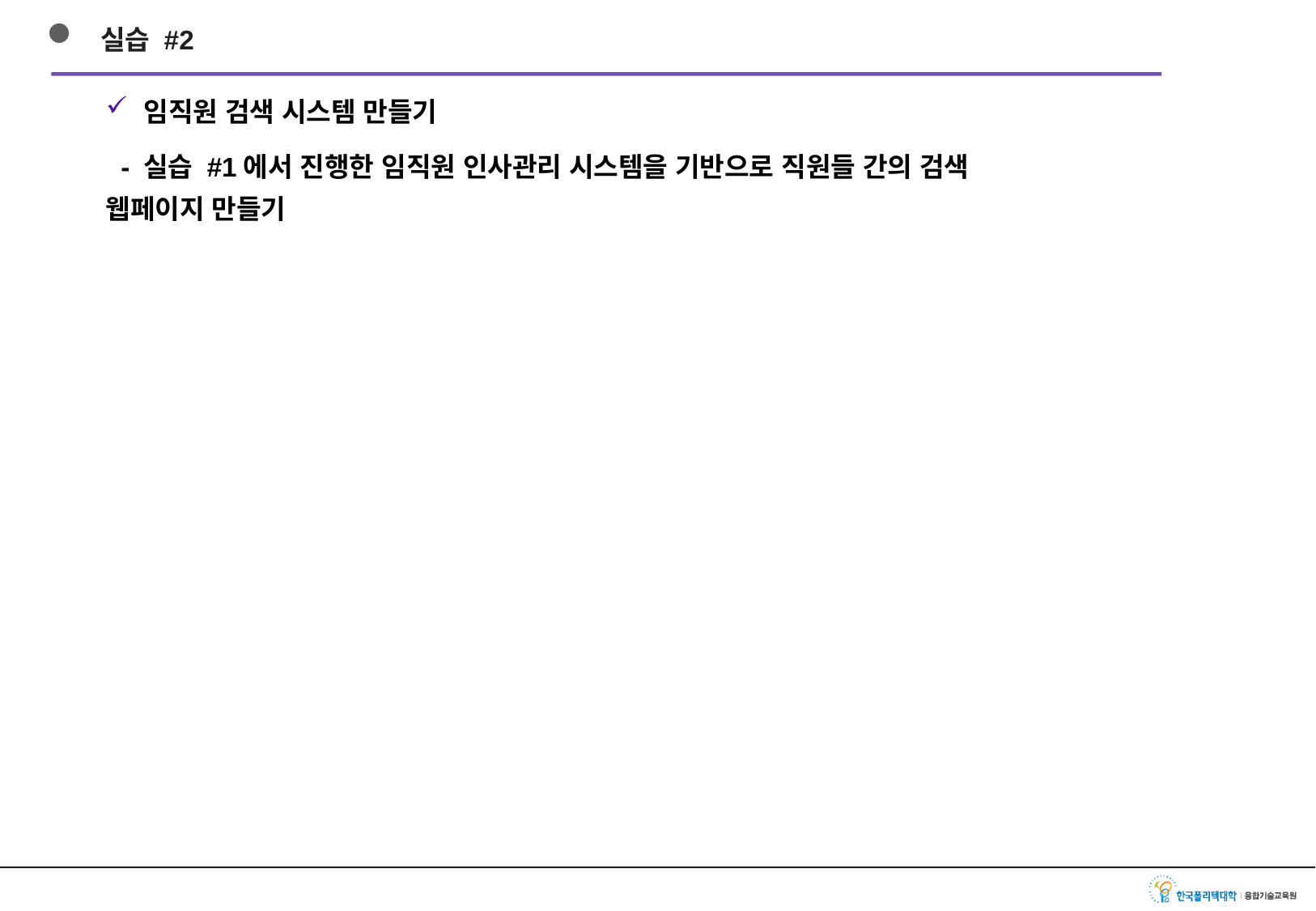

실습 #2
임직원 검색 시스템 만들기
  - 실습 #1에서 진행한 임직원 인사관리 시스템을 기반으로 직원들 간의 검색 웹페이지 만들기